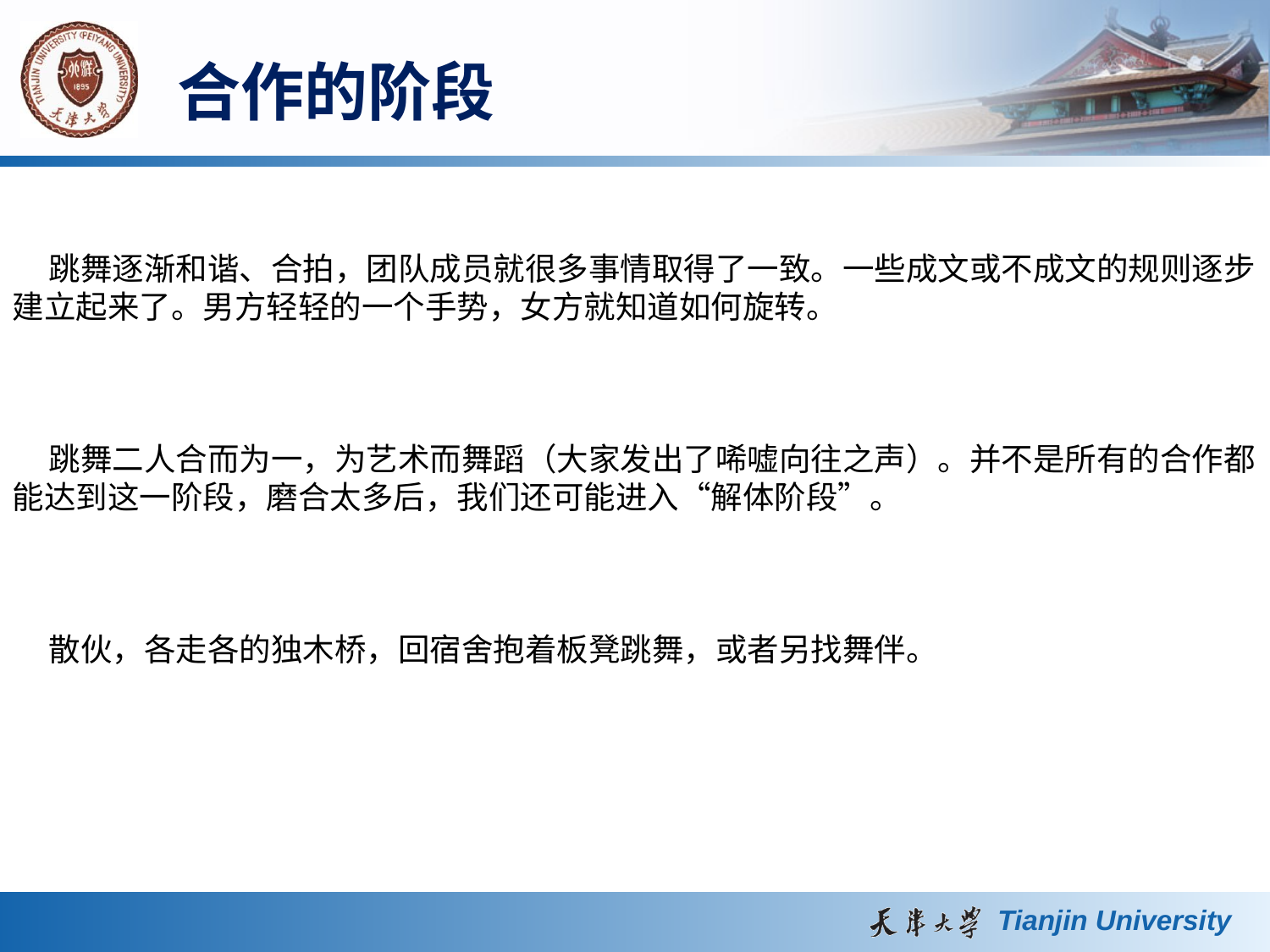

合作的阶段

    跳舞逐渐和谐、合拍，团队成员就很多事情取得了一致。一些成文或不成文的规则逐步建立起来了。男方轻轻的一个手势，女方就知道如何旋转。

    跳舞二人合而为一，为艺术而舞蹈（大家发出了唏嘘向往之声）。并不是所有的合作都能达到这一阶段，磨合太多后，我们还可能进入“解体阶段”。

    散伙，各走各的独木桥，回宿舍抱着板凳跳舞，或者另找舞伴。
34